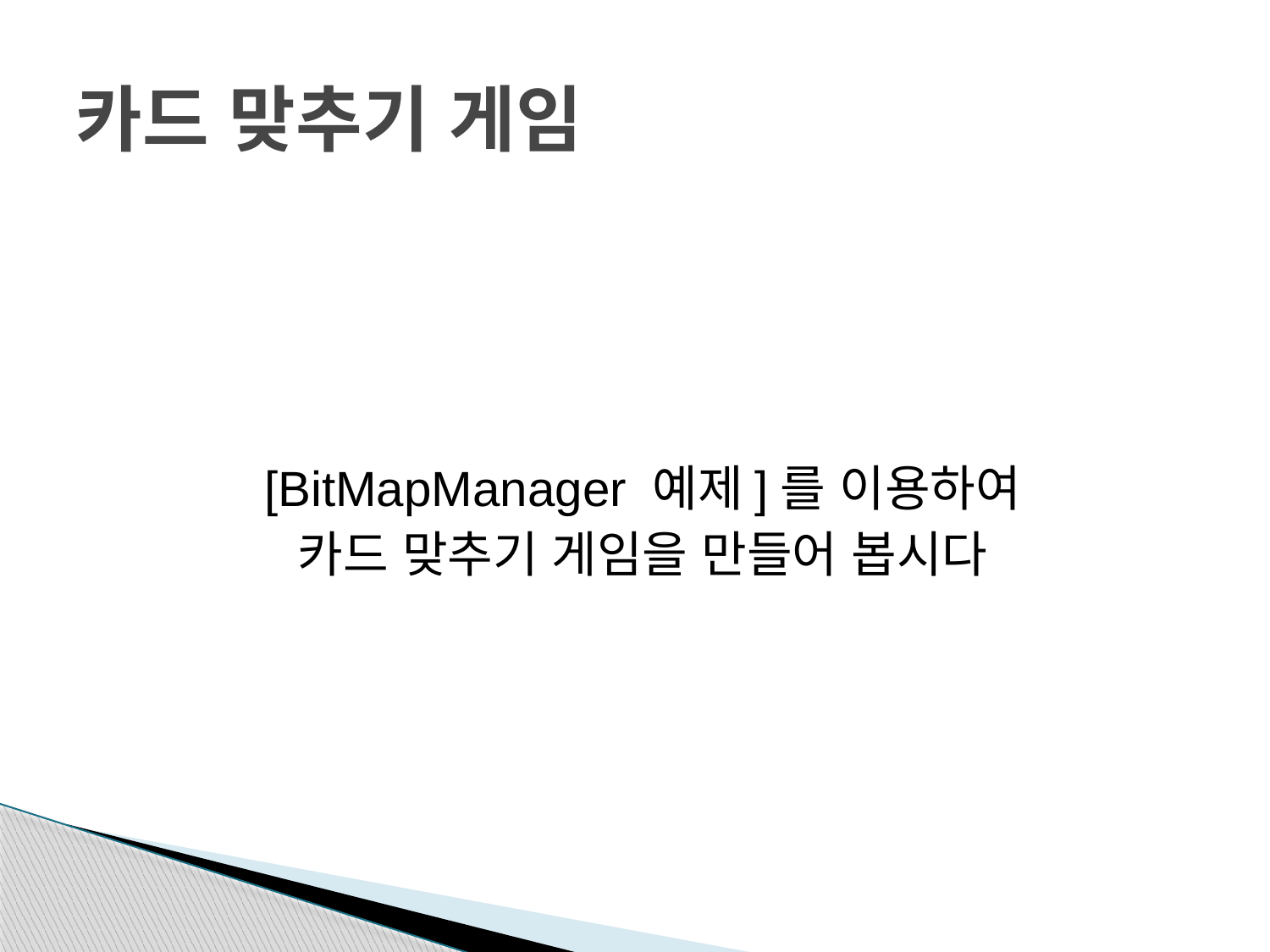

# 카드 맞추기 게임
[BitMapManager 예제]를 이용하여
카드 맞추기 게임을 만들어 봅시다